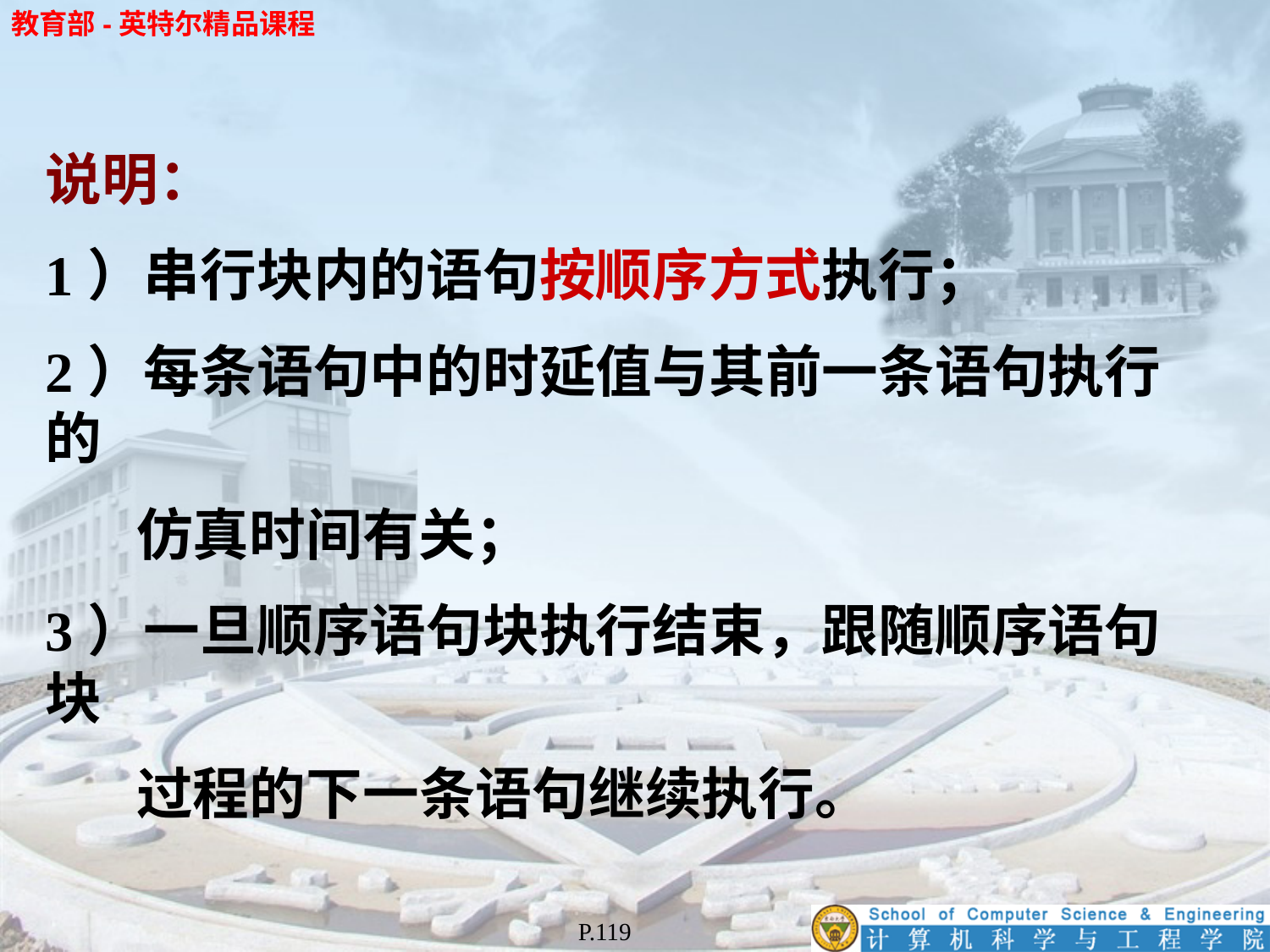

说明：
1）串行块内的语句按顺序方式执行；
2）每条语句中的时延值与其前一条语句执行的
      仿真时间有关；
3）一旦顺序语句块执行结束，跟随顺序语句块
      过程的下一条语句继续执行。
P.119